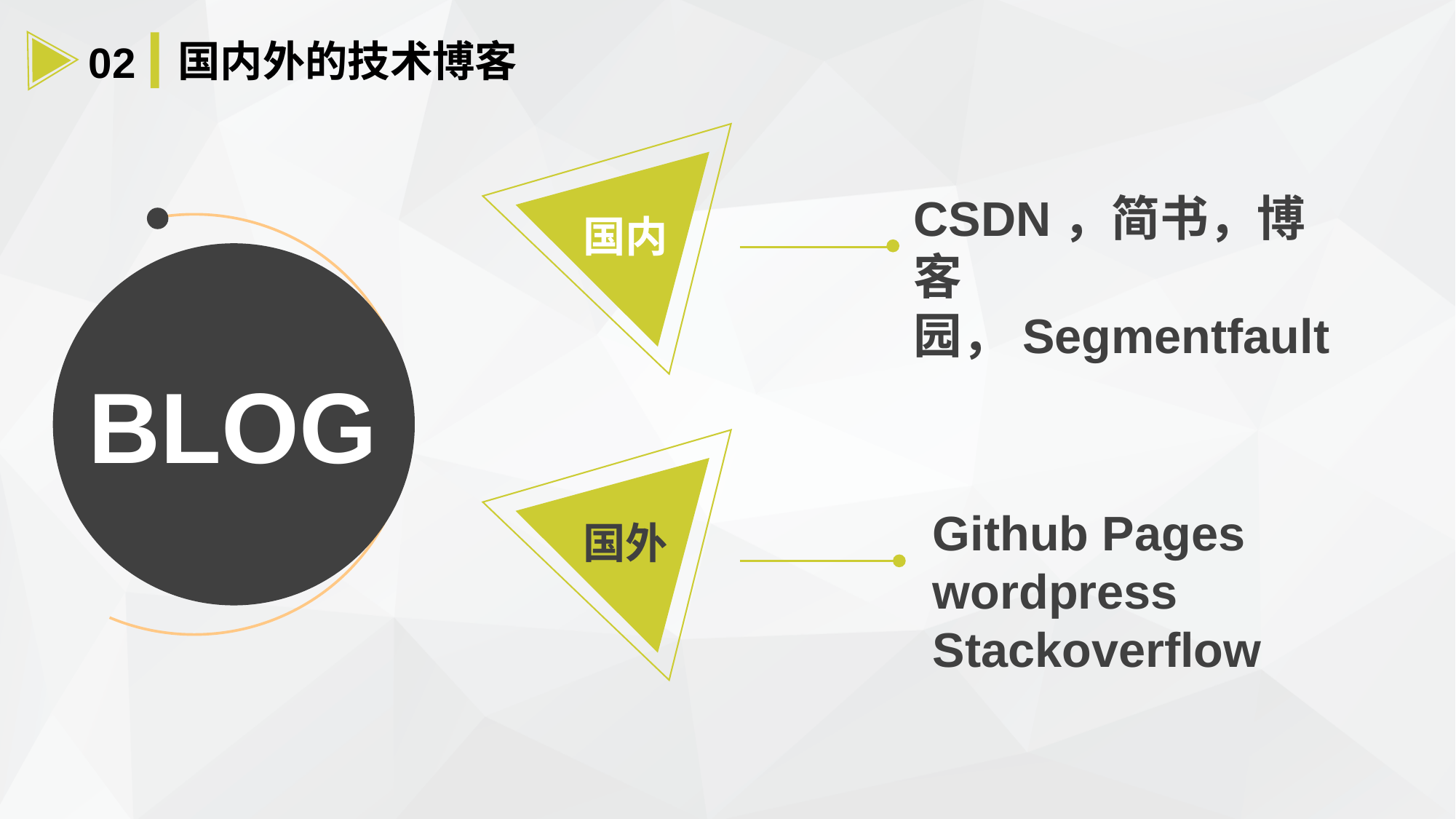

国内外的技术博客
02

国内
CSDN，简书，博客园，Segmentfault

BLOG

国外
Github Pages wordpress
Stackoverflow